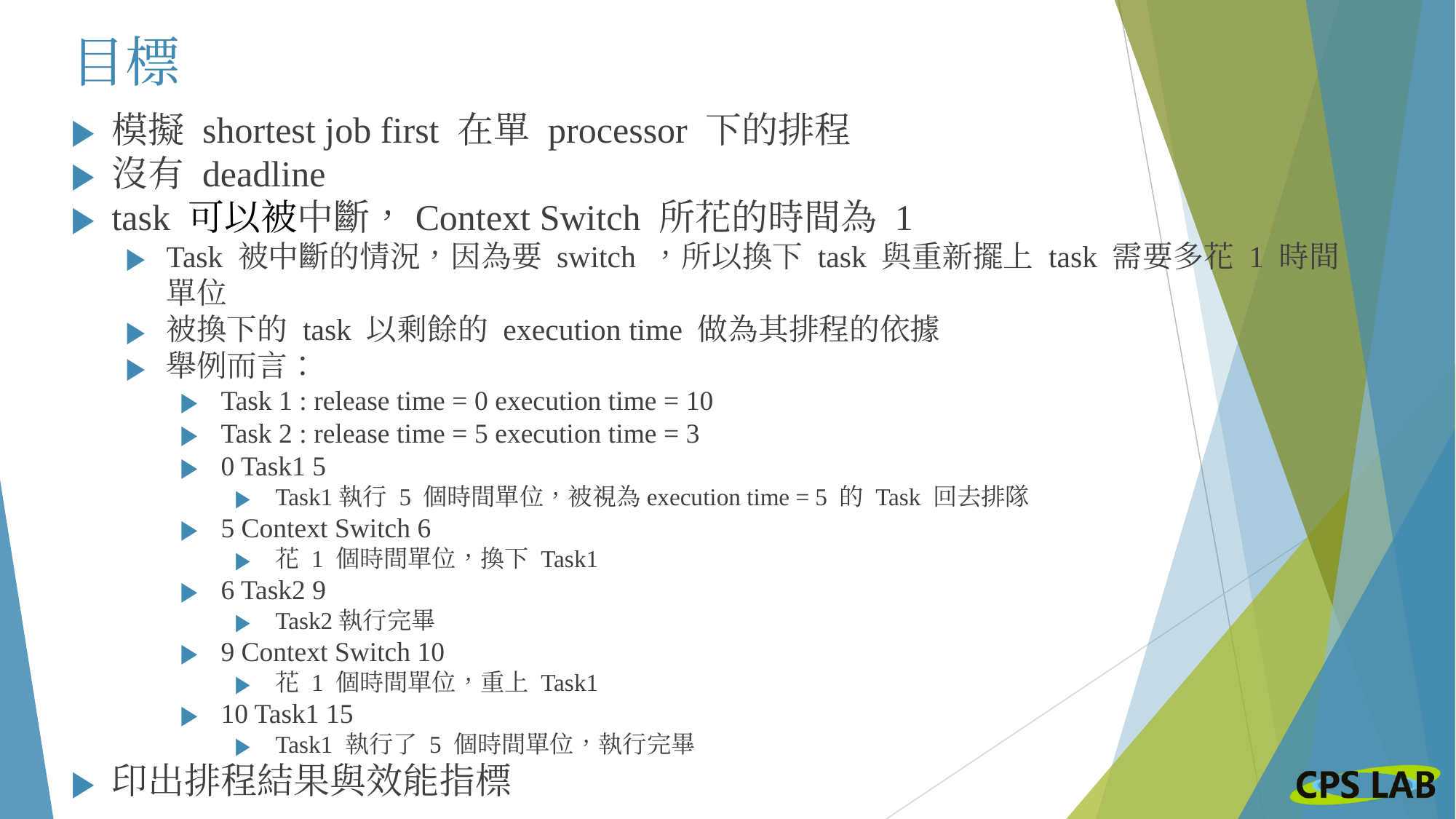

# 目標
模擬 shortest job first 在單 processor 下的排程
沒有 deadline
task 可以被中斷，Context Switch 所花的時間為 1
Task 被中斷的情況，因為要 switch ，所以換下 task 與重新擺上 task 需要多花 1 時間單位
被換下的 task 以剩餘的 execution time 做為其排程的依據
舉例而言：
Task 1 : release time = 0 execution time = 10
Task 2 : release time = 5 execution time = 3
0 Task1 5
Task1執行 5 個時間單位，被視為execution time = 5 的 Task 回去排隊
5 Context Switch 6
花 1 個時間單位，換下 Task1
6 Task2 9
Task2執行完畢
9 Context Switch 10
花 1 個時間單位，重上 Task1
10 Task1 15
Task1 執行了 5 個時間單位，執行完畢
印出排程結果與效能指標